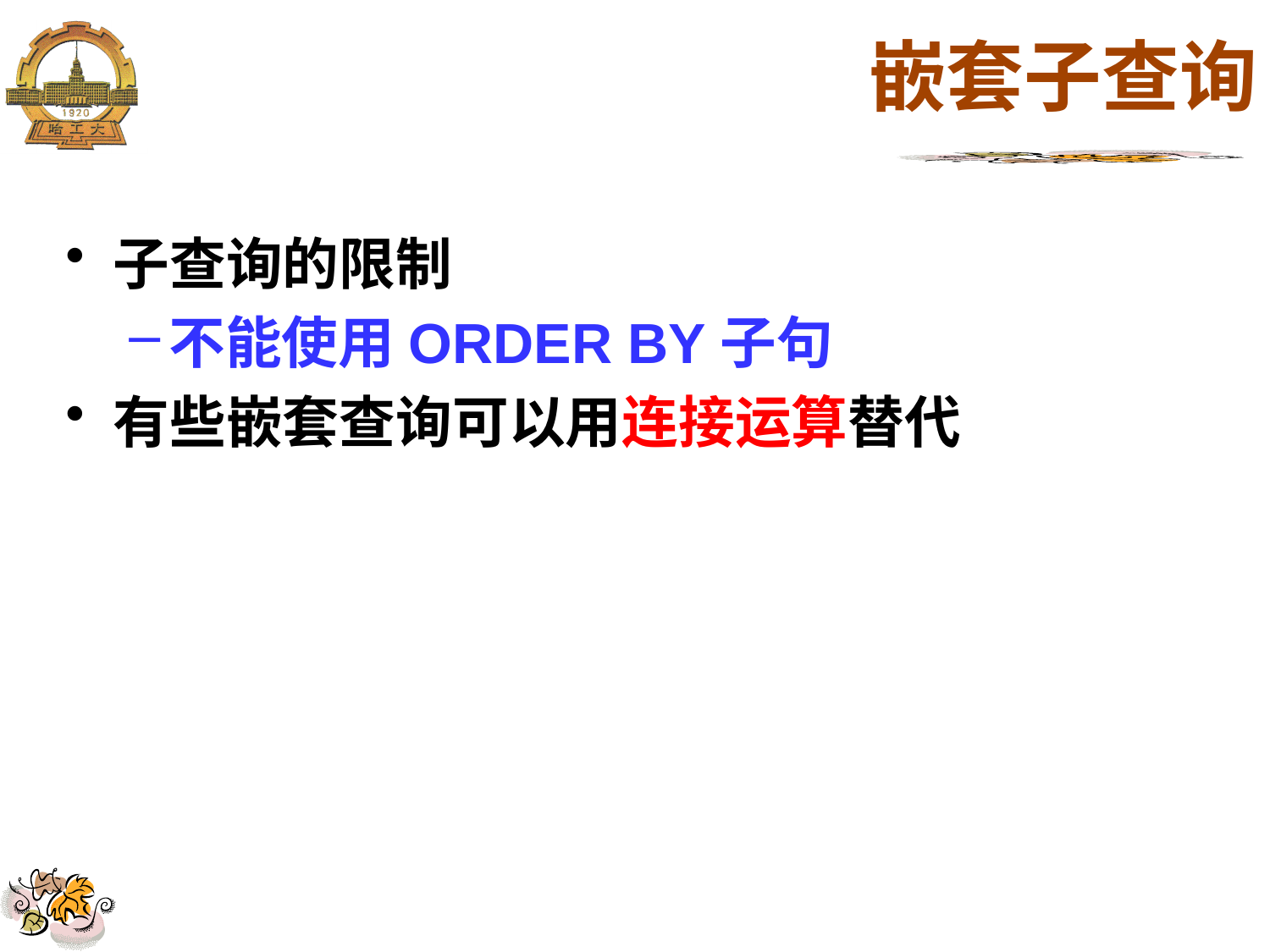

# 嵌套子查询
子查询的限制
不能使用ORDER BY子句
有些嵌套查询可以用连接运算替代